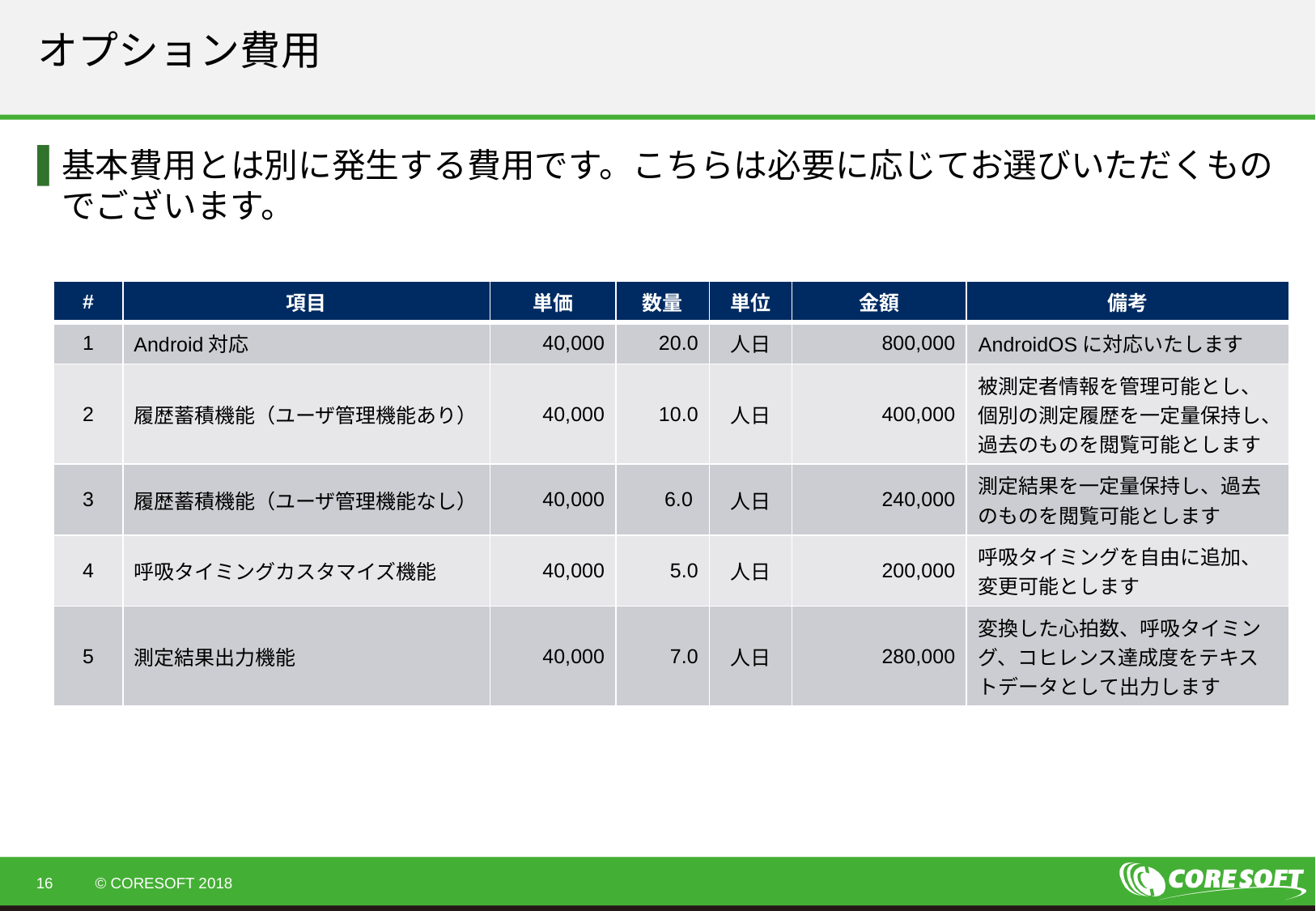

# オプション費用
基本費用とは別に発生する費用です。こちらは必要に応じてお選びいただくものでございます。
| # | 項目 | 単価 | 数量 | 単位 | 金額 | 備考 |
| --- | --- | --- | --- | --- | --- | --- |
| 1 | Android対応 | 40,000 | 20.0 | 人日 | 800,000 | AndroidOSに対応いたします |
| 2 | 履歴蓄積機能（ユーザ管理機能あり） | 40,000 | 10.0 | 人日 | 400,000 | 被測定者情報を管理可能とし、個別の測定履歴を一定量保持し、過去のものを閲覧可能とします |
| 3 | 履歴蓄積機能（ユーザ管理機能なし） | 40,000 | 6.0 | 人日 | 240,000 | 測定結果を一定量保持し、過去のものを閲覧可能とします |
| 4 | 呼吸タイミングカスタマイズ機能 | 40,000 | 5.0 | 人日 | 200,000 | 呼吸タイミングを自由に追加、変更可能とします |
| 5 | 測定結果出力機能 | 40,000 | 7.0 | 人日 | 280,000 | 変換した心拍数、呼吸タイミング、コヒレンス達成度をテキストデータとして出力します |